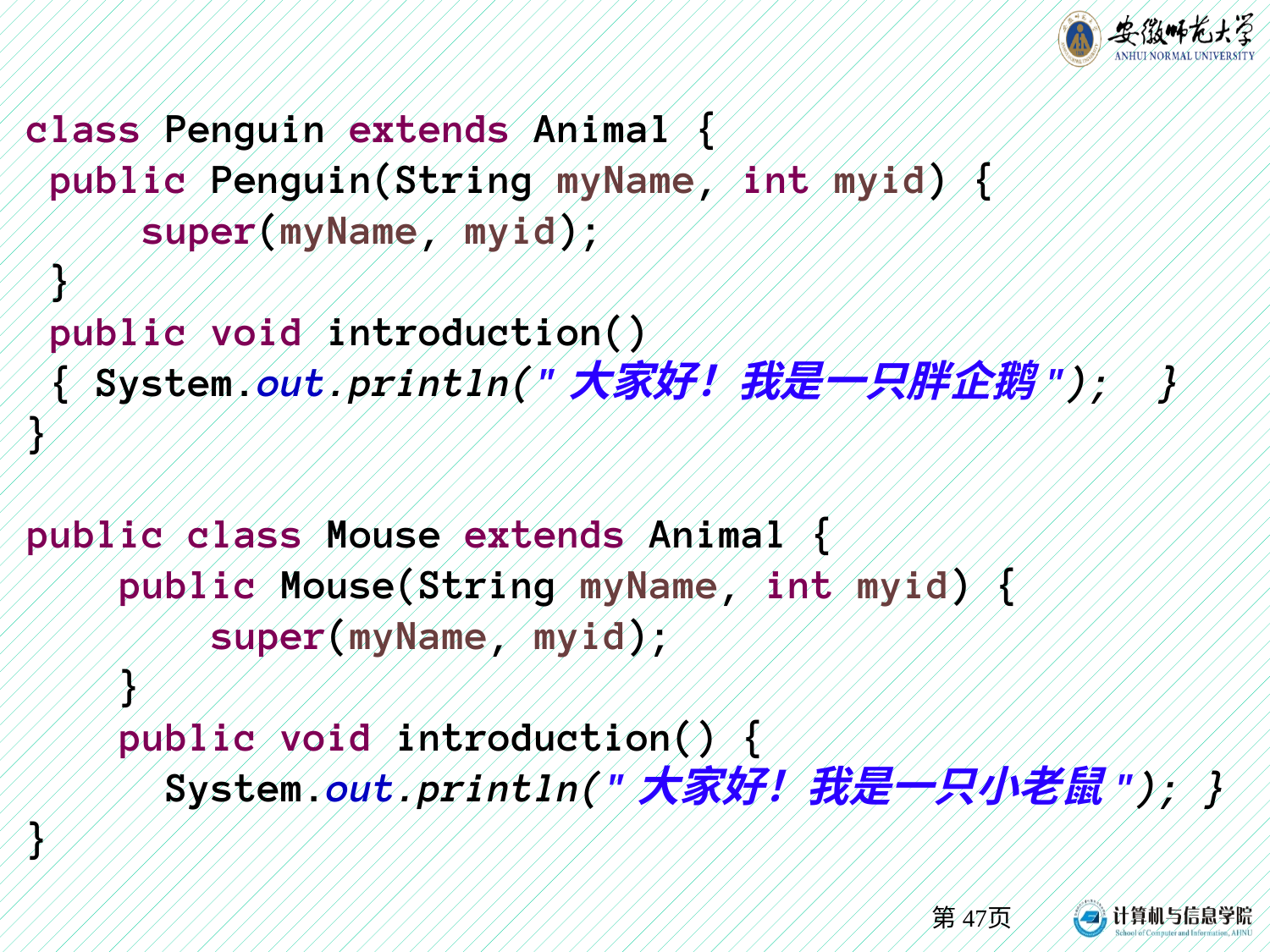

class Penguin extends Animal {
 public Penguin(String myName, int myid) {
     super(myName, myid);
 }
 public void introduction()
 { System.out.println("大家好！我是一只胖企鹅");  }
}
public class Mouse extends Animal {
    public Mouse(String myName, int myid) {
        super(myName, myid);
    }
    public void introduction() {
      System.out.println("大家好！我是一只小老鼠"); }
}

第47页